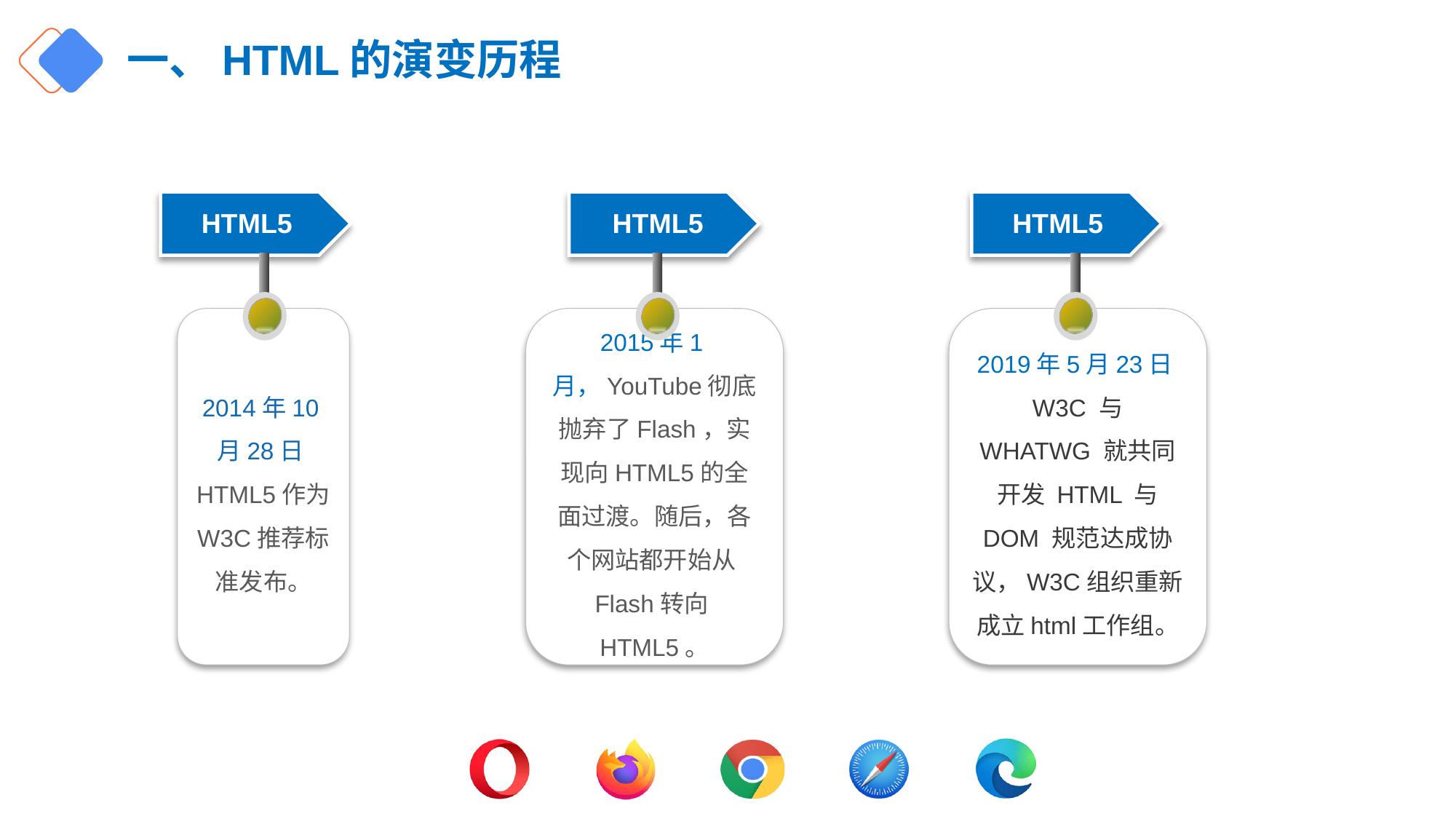

# 一、HTML的演变历程

HTML5

2014年10月28日HTML5作为W3C推荐标准发布。

HTML5

2015年1月，YouTube彻底抛弃了Flash，实现向HTML5的全面过渡。随后，各个网站都开始从Flash转向HTML5。

HTML5

2019年5月23日W3C 与 WHATWG 就共同开发 HTML 与 DOM 规范达成协议，W3C组织重新成立html工作组。